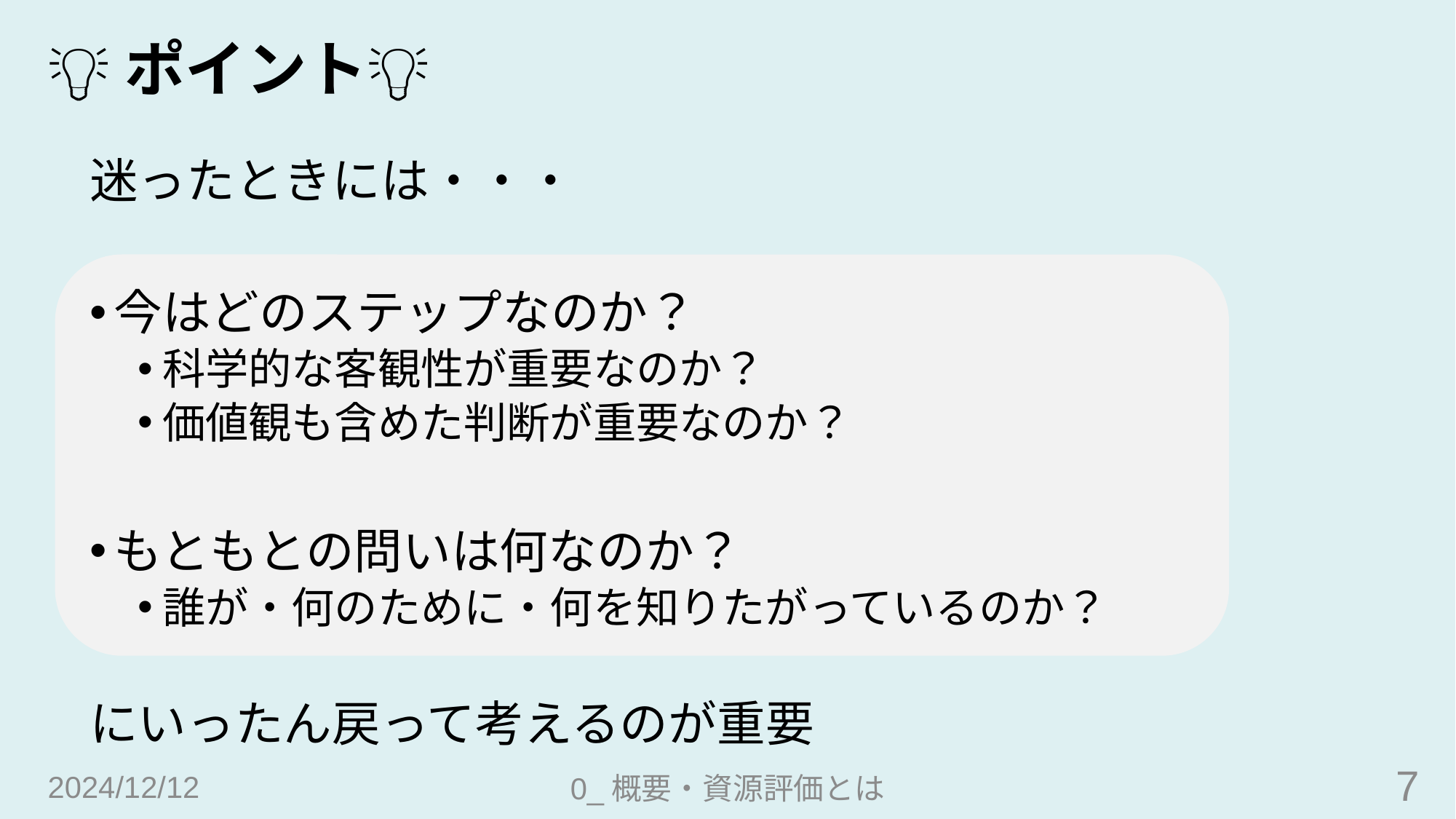

# 💡ポイント💡
迷ったときには・・・

今はどのステップなのか？
科学的な客観性が重要なのか？
価値観も含めた判断が重要なのか？

もともとの問いは何なのか？
誰が・何のために・何を知りたがっているのか？

にいったん戻って考えるのが重要

7
2024/12/12
0_概要・資源評価とは